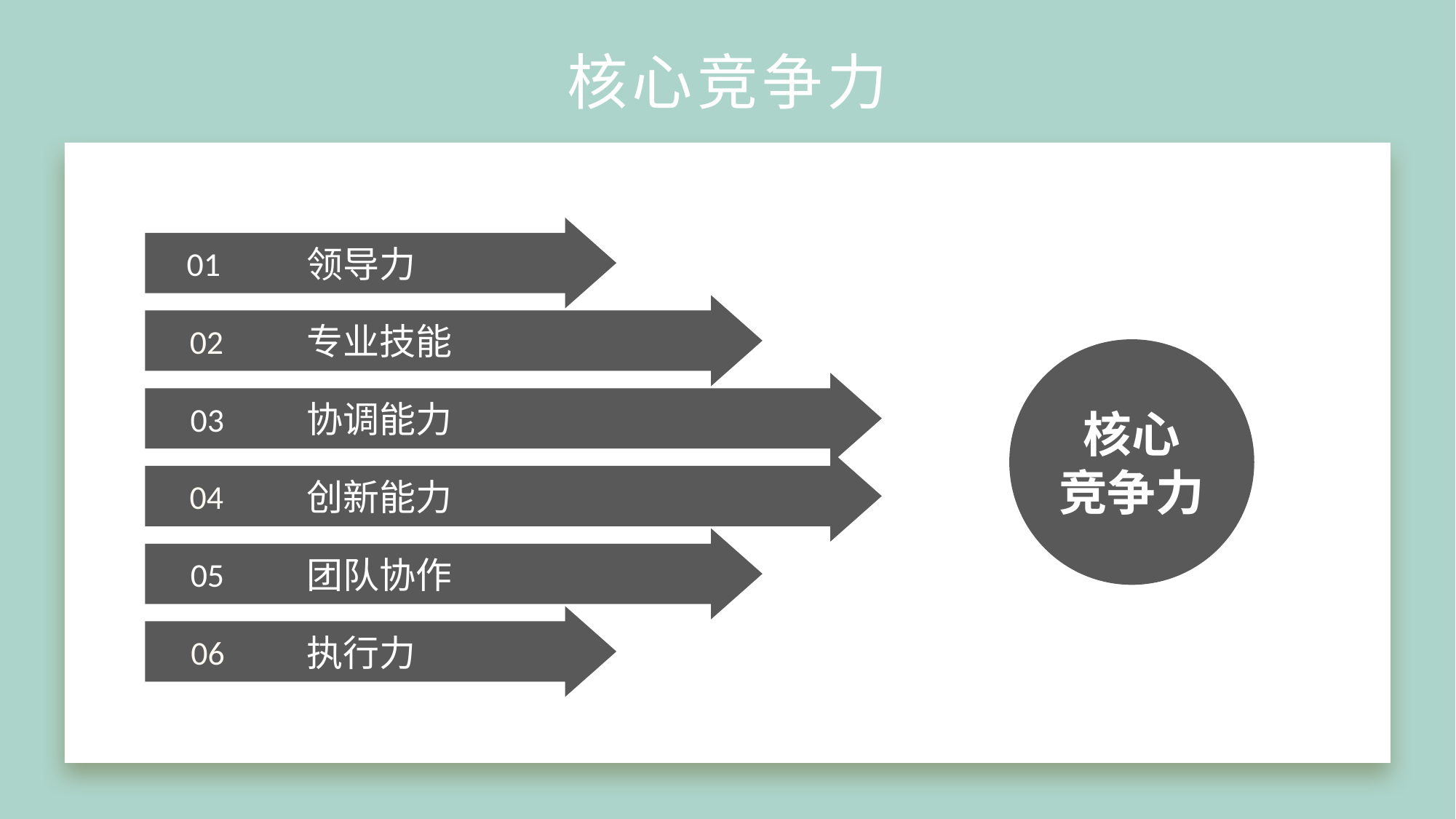

# 核心竞争力

领导力
01

专业技能
02
核心
竞争力

协调能力
03

创新能力
04

团队协作
05

执行力
06